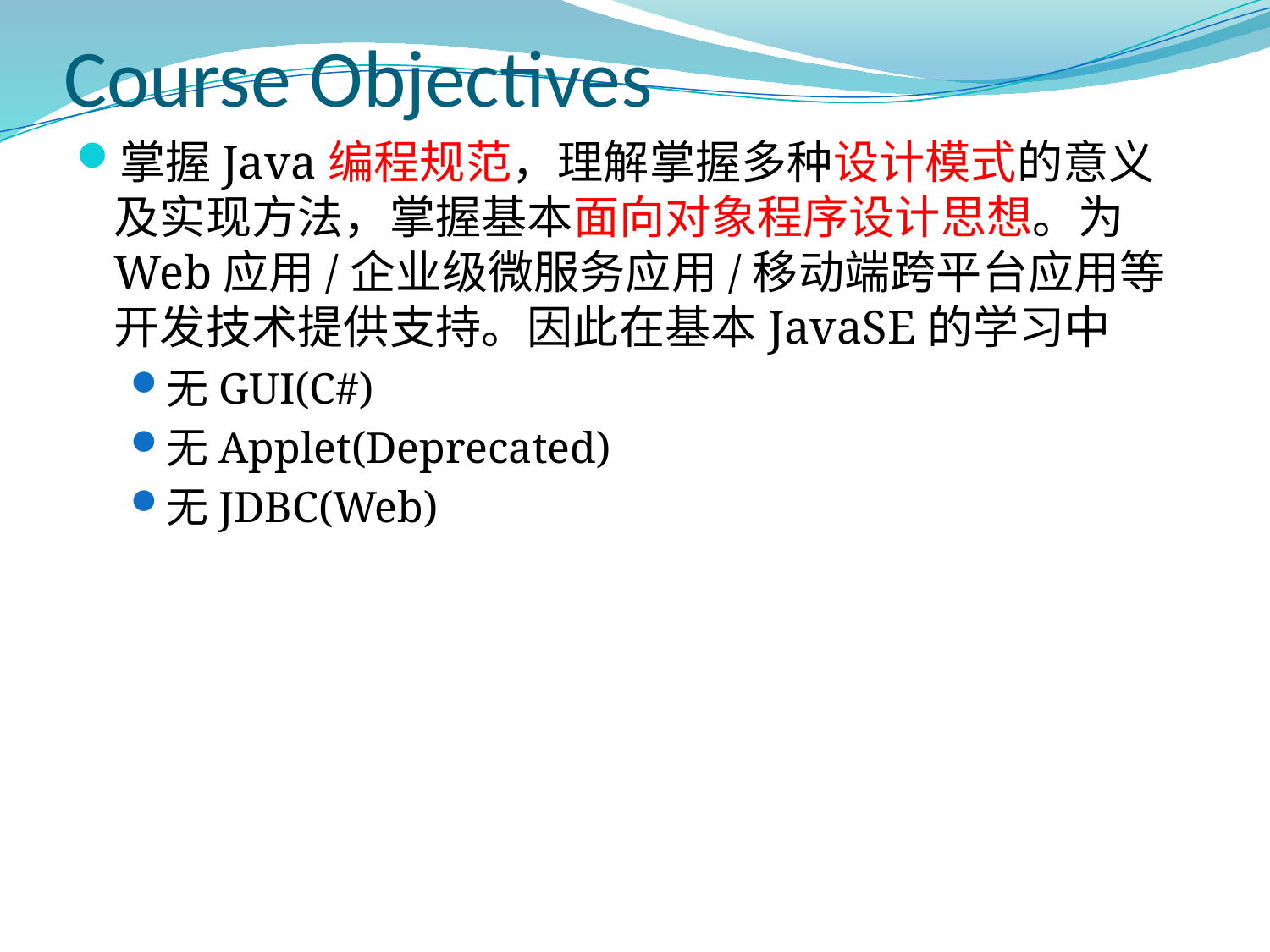

# Course Objectives
掌握Java编程规范，理解掌握多种设计模式的意义及实现方法，掌握基本面向对象程序设计思想。为Web应用/企业级微服务应用/移动端跨平台应用等开发技术提供支持。因此在基本JavaSE的学习中
无GUI(C#)
无Applet(Deprecated)
无JDBC(Web)
19